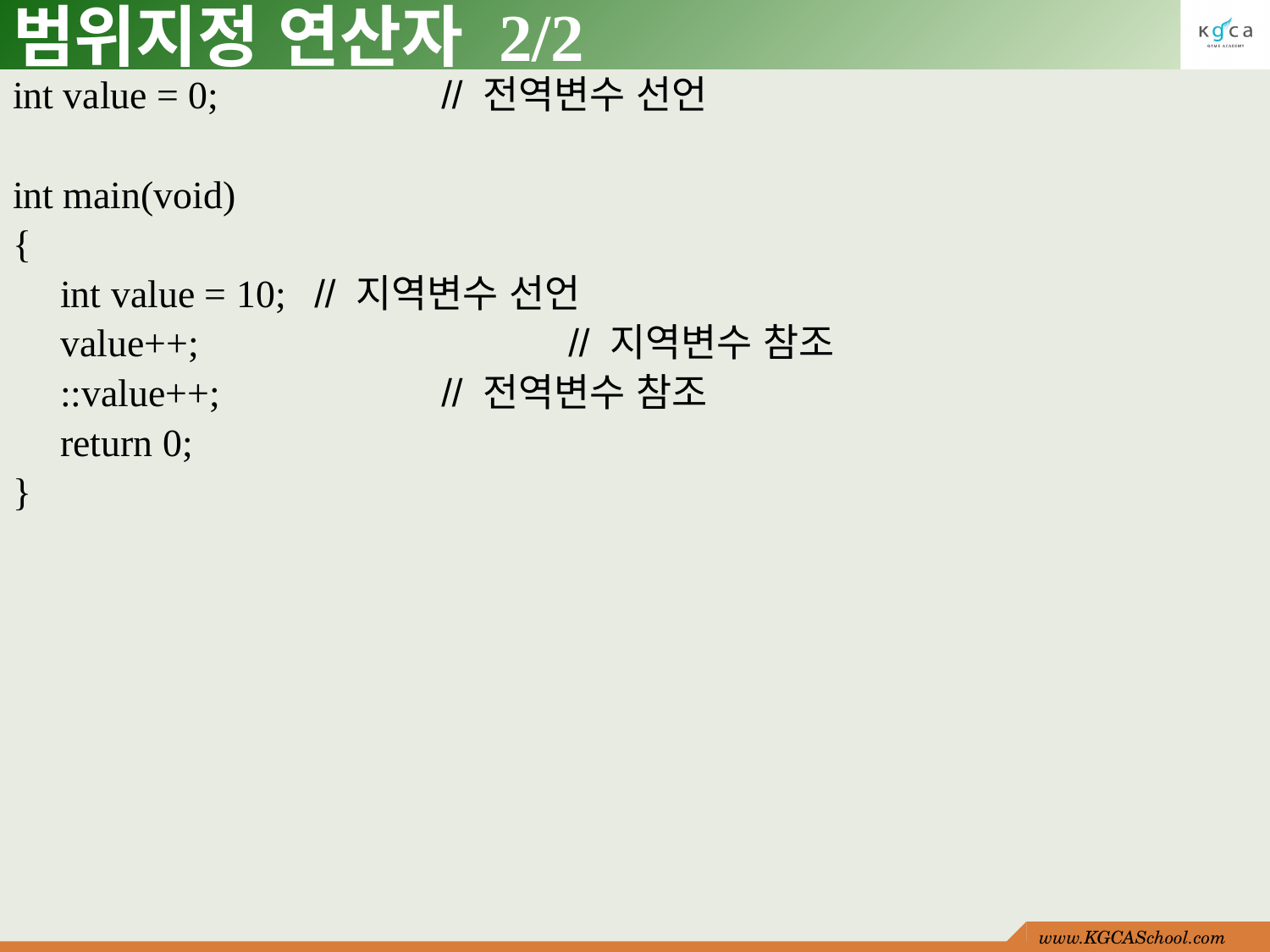

# 범위지정 연산자 2/2
int value = 0; 		// 전역변수 선언

int main(void)
{
	int value = 10;	// 지역변수 선언
	value++;			// 지역변수 참조
	::value++;		// 전역변수 참조
	return 0;
}